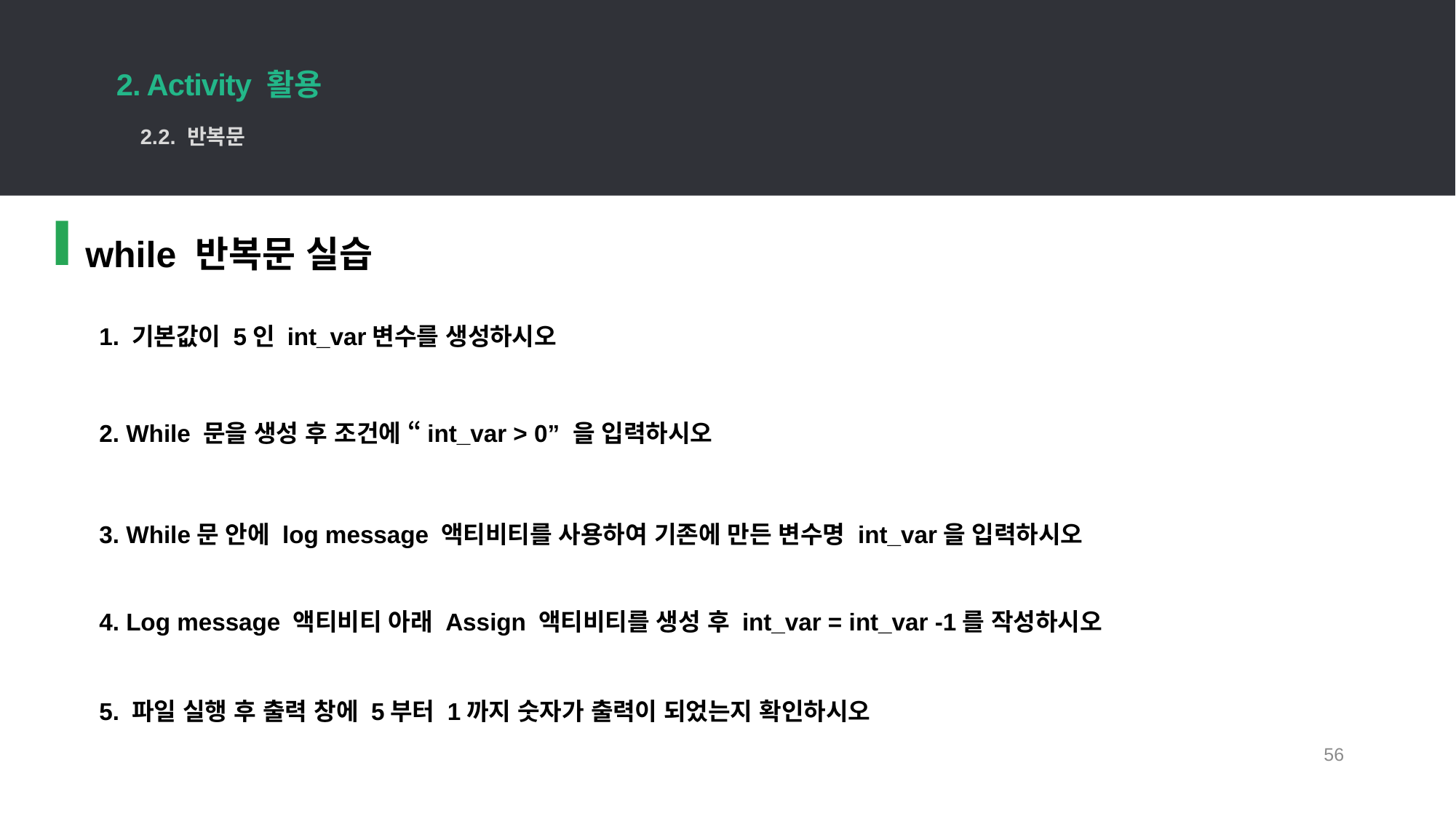

2. Activity 활용
56
2.2. 반복문
while 반복문 실습

1. 기본값이 5인 int_var변수를 생성하시오
2. While 문을 생성 후 조건에 “int_var > 0” 을 입력하시오
3. While문 안에 log message 액티비티를 사용하여 기존에 만든 변수명 int_var을 입력하시오
4. Log message 액티비티 아래 Assign 액티비티를 생성 후 int_var = int_var -1를 작성하시오
5. 파일 실행 후 출력 창에 5부터 1까지 숫자가 출력이 되었는지 확인하시오
56